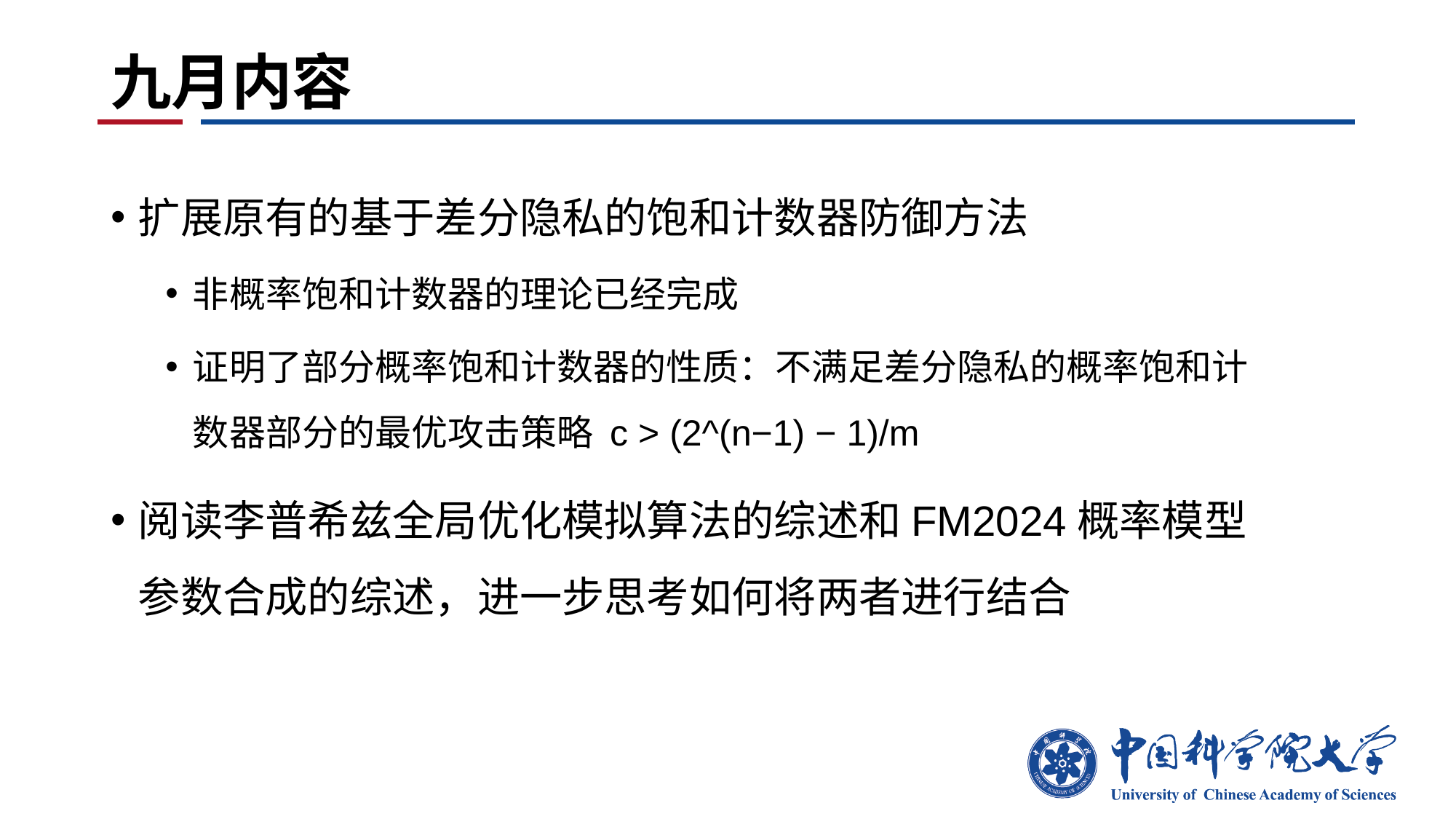

# 九月内容
扩展原有的基于差分隐私的饱和计数器防御方法
非概率饱和计数器的理论已经完成
证明了部分概率饱和计数器的性质：不满足差分隐私的概率饱和计数器部分的最优攻击策略 c > (2^(n−1) − 1)/m
阅读李普希兹全局优化模拟算法的综述和FM2024概率模型参数合成的综述，进一步思考如何将两者进行结合